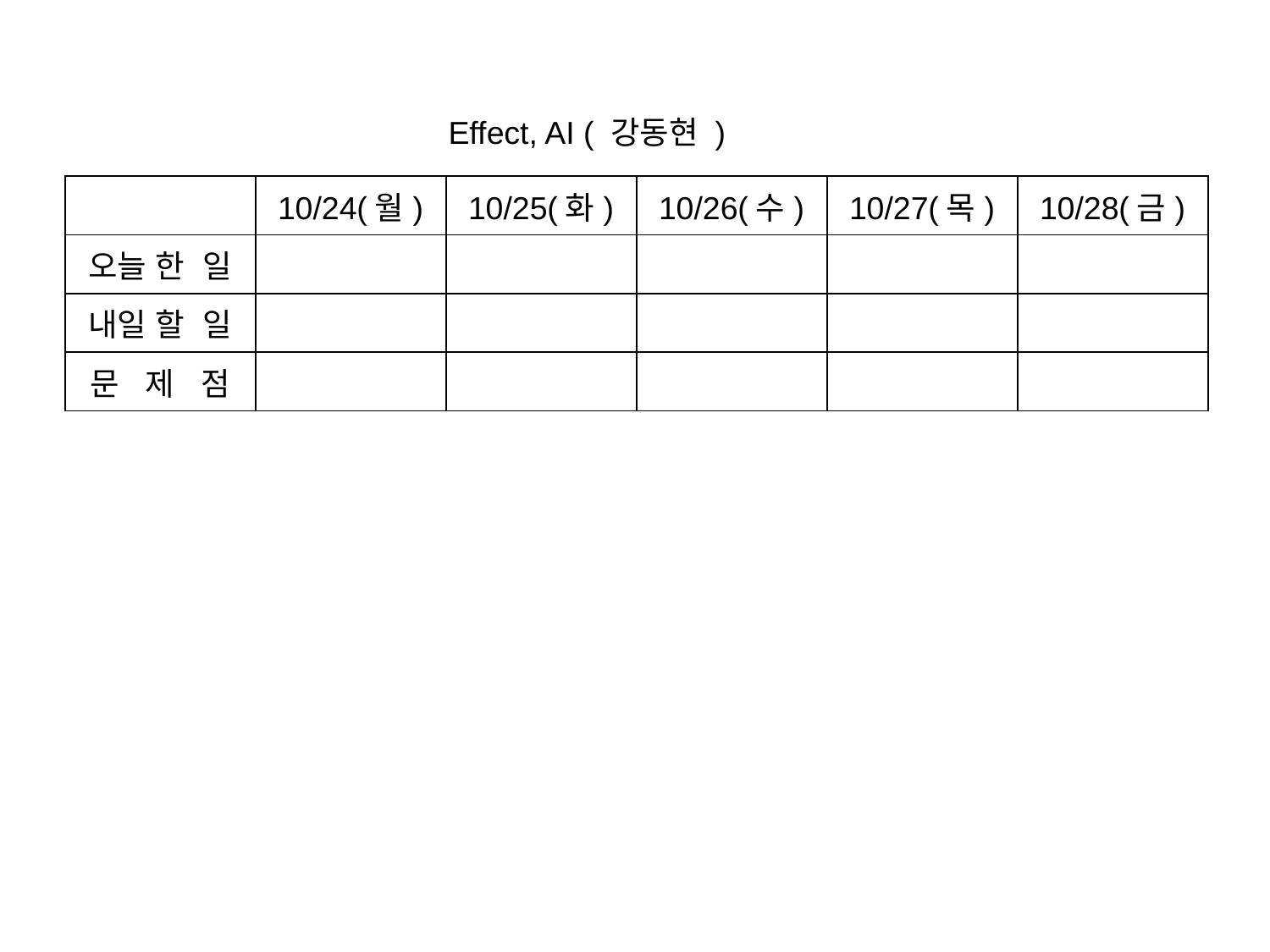

Effect, AI ( 강동현 )
|  | 10/24(월) | 10/25(화) | 10/26(수) | 10/27(목) | 10/28(금) |
| --- | --- | --- | --- | --- | --- |
| 오늘 한 일 |  |  |  |  |  |
| 내일 할 일 |  |  |  |  |  |
| 문 제 점 |  |  |  |  |  |